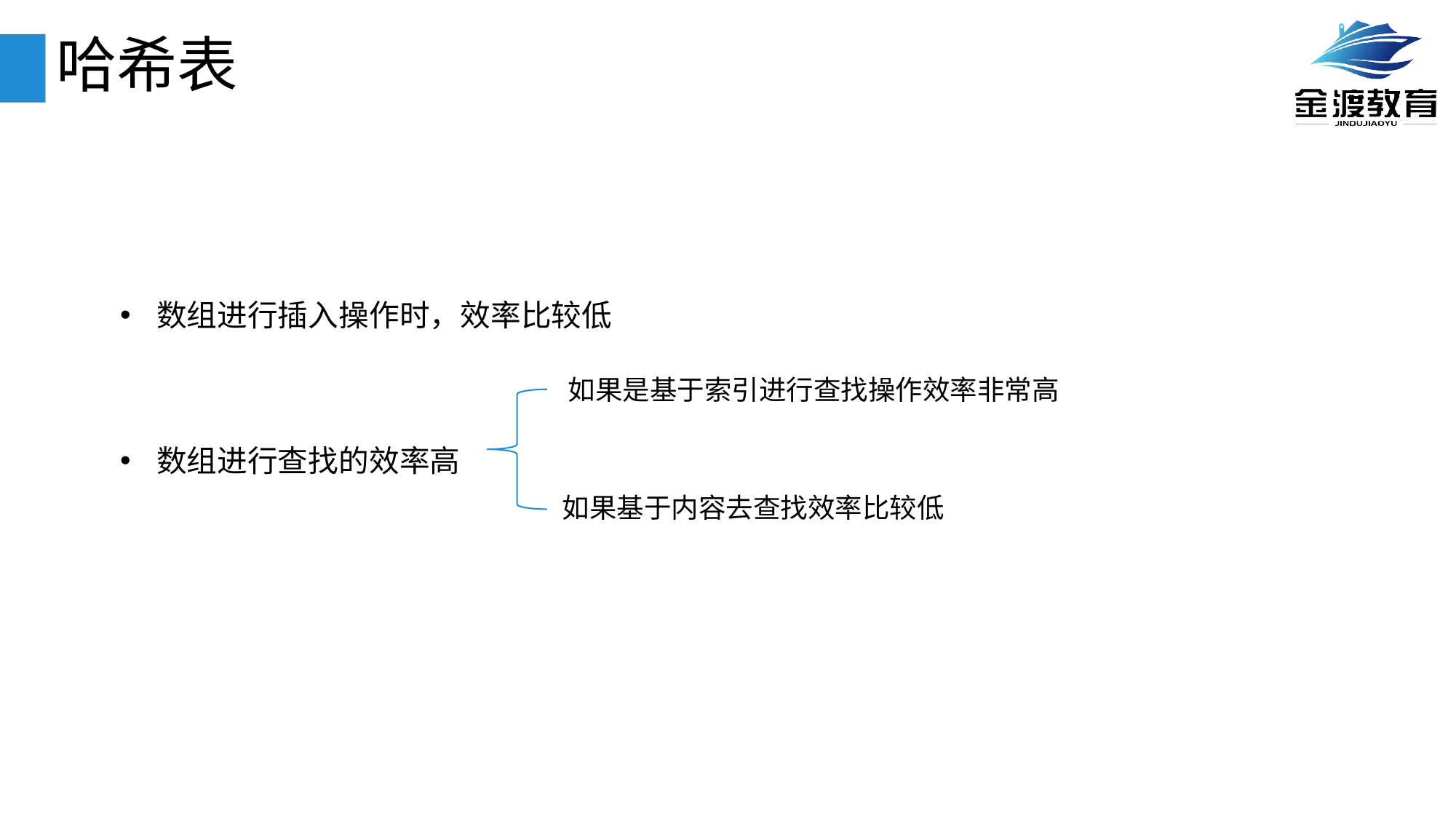

# 哈希表
数组进行插入操作时，效率比较低

数组进行查找的效率高
如果是基于索引进行查找操作效率非常高

如果基于内容去查找效率比较低